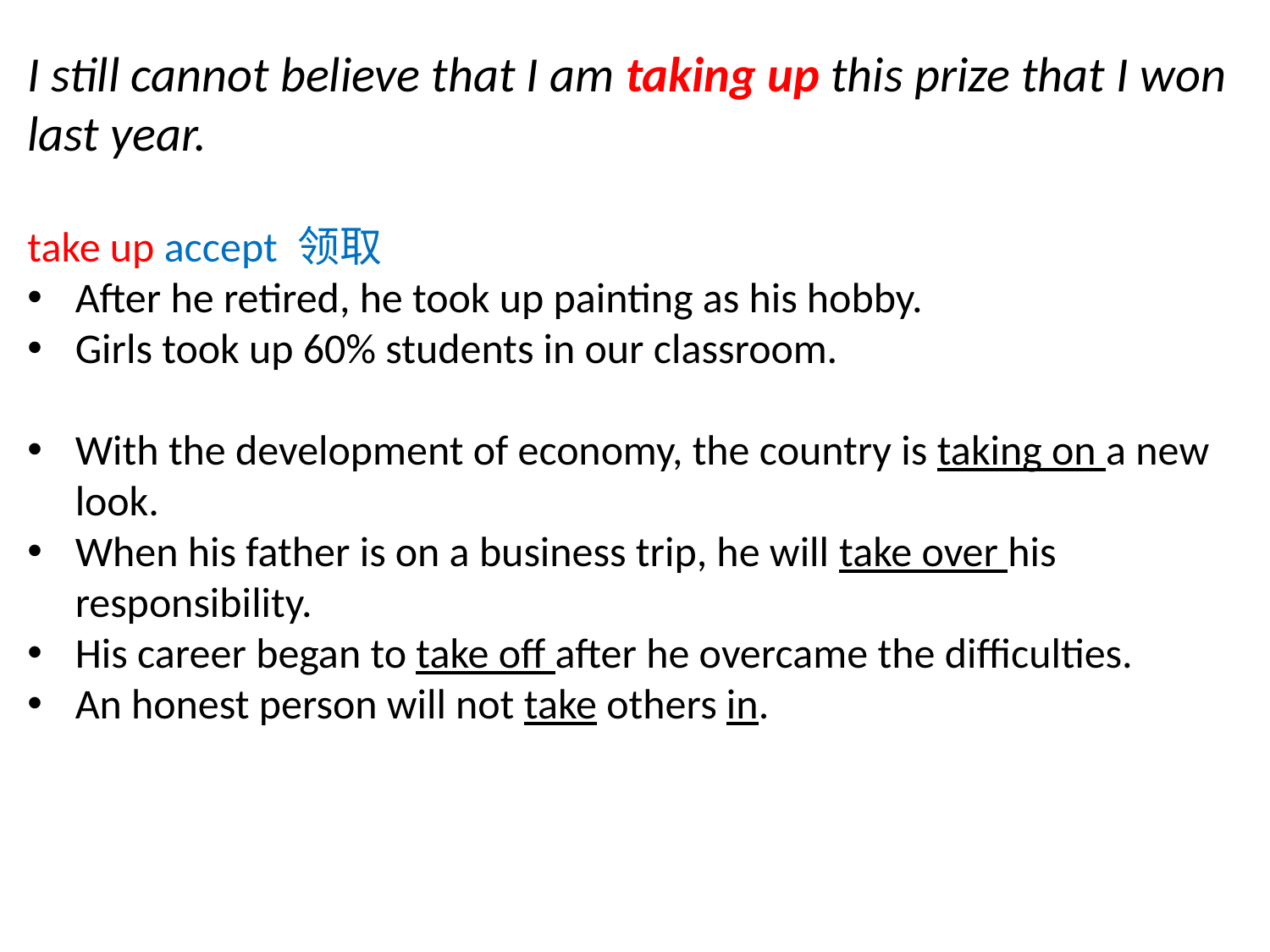

I still cannot believe that I am taking up this prize that I won last year.

take up accept 领取
After he retired, he took up painting as his hobby.
Girls took up 60% students in our classroom.

With the development of economy, the country is taking on a new look.
When his father is on a business trip, he will take over his responsibility.
His career began to take off after he overcame the difficulties.
An honest person will not take others in.